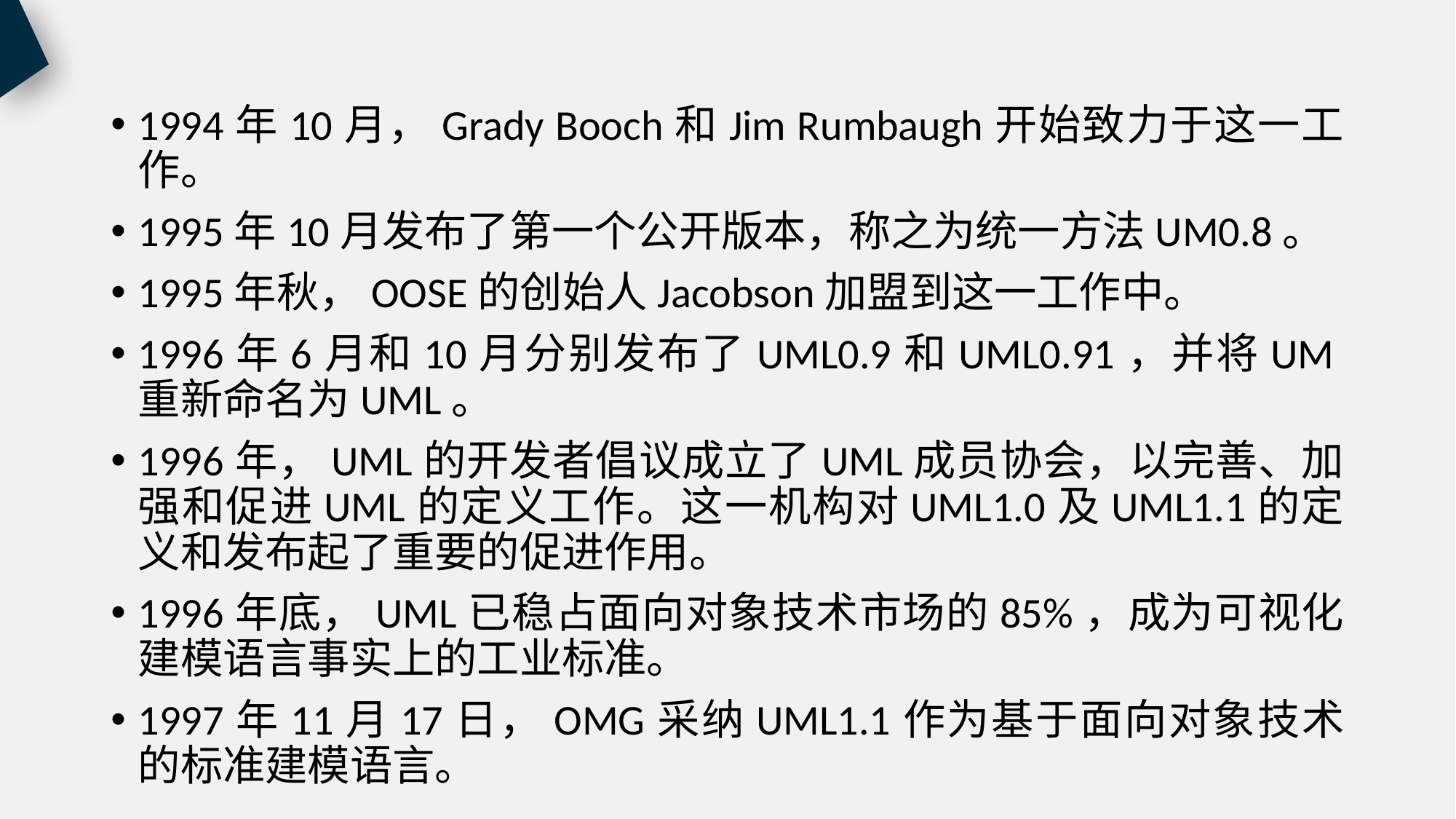

1994年10月，Grady Booch和Jim Rumbaugh开始致力于这一工作。
1995年10月发布了第一个公开版本，称之为统一方法UM0.8。
1995年秋，OOSE的创始人Jacobson加盟到这一工作中。
1996年6月和10月分别发布了UML0.9和UML0.91，并将UM重新命名为UML。
1996年，UML的开发者倡议成立了UML成员协会，以完善、加强和促进UML的定义工作。这一机构对UML1.0及UML1.1的定义和发布起了重要的促进作用。
1996年底，UML已稳占面向对象技术市场的85%，成为可视化建模语言事实上的工业标准。
1997年11月17日，OMG采纳UML1.1作为基于面向对象技术的标准建模语言。